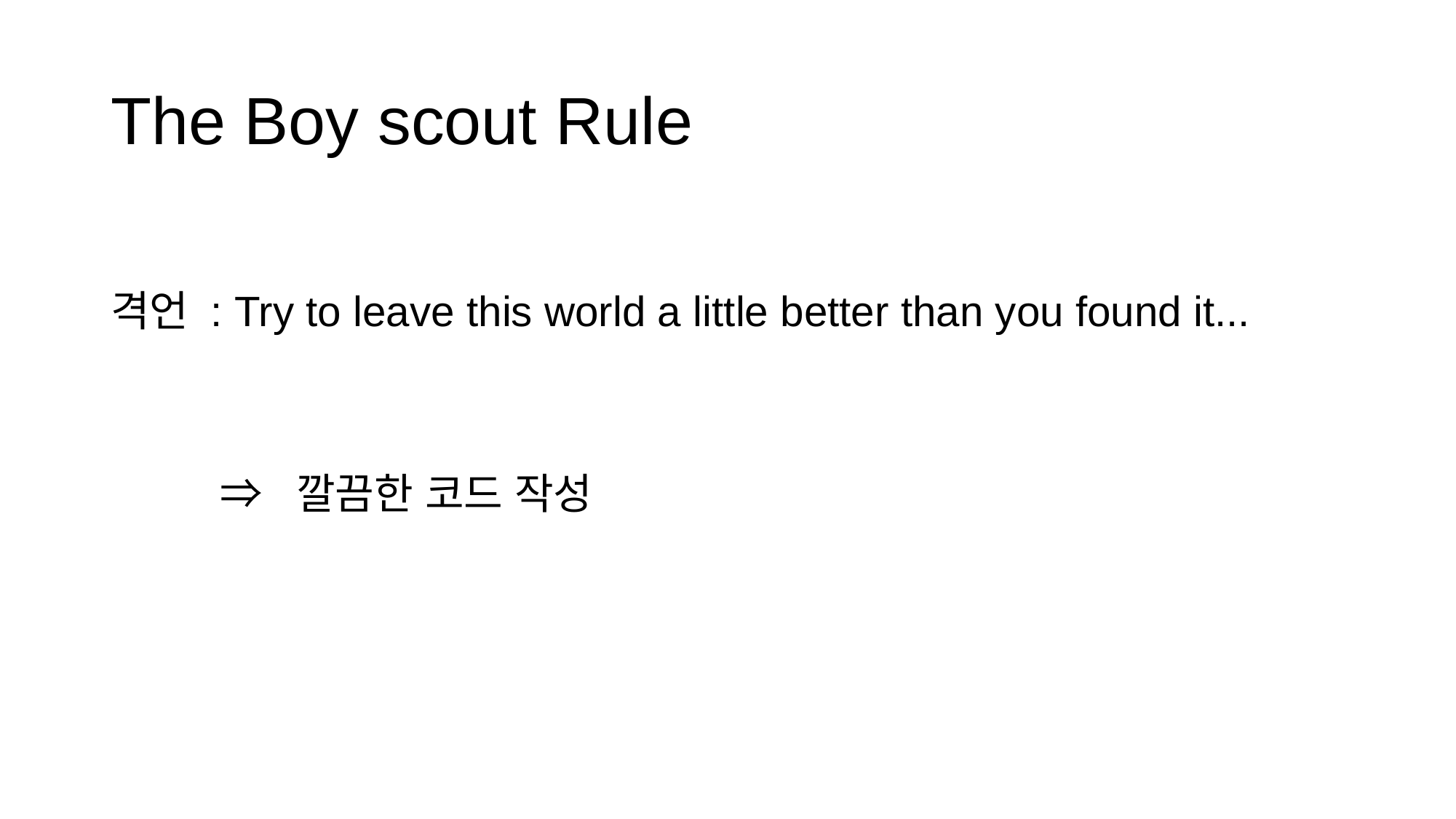

# The Boy scout Rule

격언 : Try to leave this world a little better than you found it...

	⇒  깔끔한 코드 작성